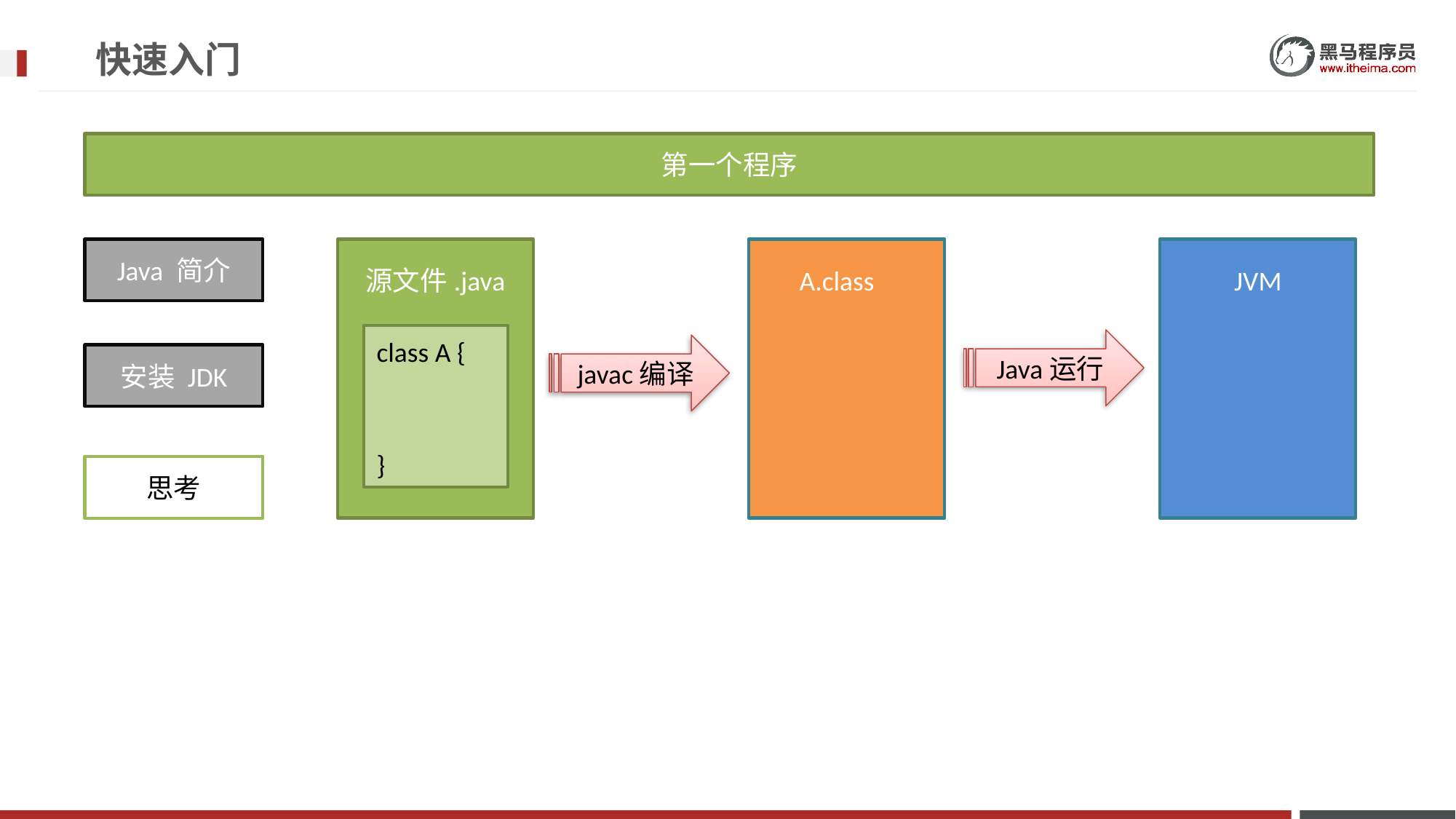

# 快速入门
第一个程序
A.class

A.class_

Java 简介
源文件.java

JVM

Java运行
class A {
javac编译
安装 JDK
}
思考